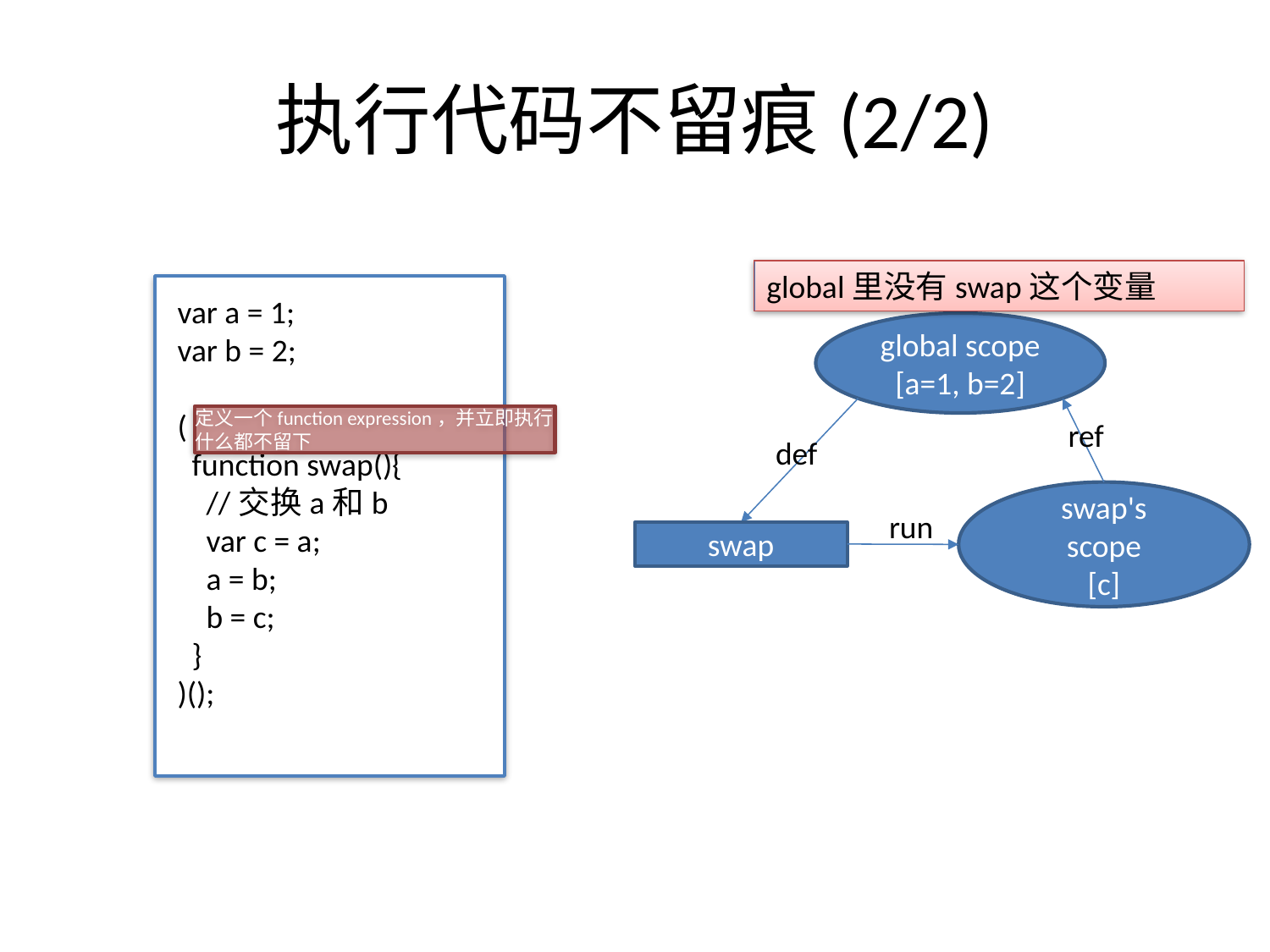

# 执行代码不留痕(2/2)
global里没有swap这个变量

var a = 1;
var b = 2;

(
  function swap(){
    //交换a和b
    var c = a;
    a = b;
    b = c;
  }
)();
global scope
[a=1, b=2]
定义一个function expression，并立即执行
什么都不留下
ref
def
swap's
scope
[c]
run
swap